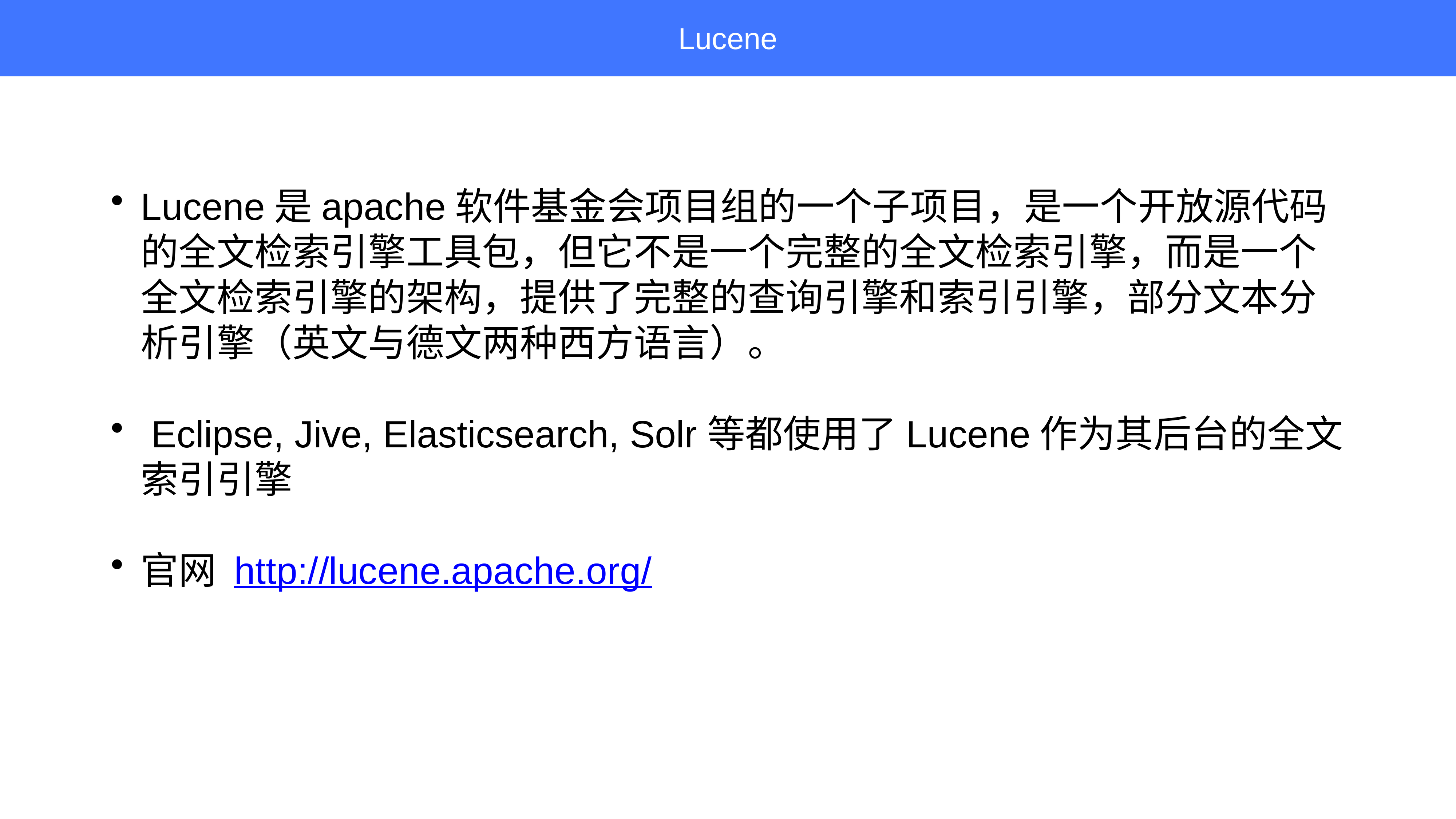

LogicMonitor

Lucene
Lucene是apache软件基金会项目组的一个子项目，是一个开放源代码的全文检索引擎工具包，但它不是一个完整的全文检索引擎，而是一个全文检索引擎的架构，提供了完整的查询引擎和索引引擎，部分文本分析引擎（英文与德文两种西方语言）。
 Eclipse, Jive, Elasticsearch, Solr等都使用了Lucene作为其后台的全文索引引擎
官网 http://lucene.apache.org/
Lorem ipsum dolor sit amet, ut mei animal recteque, legendos delicata recteque usu ea, ad sea suas.